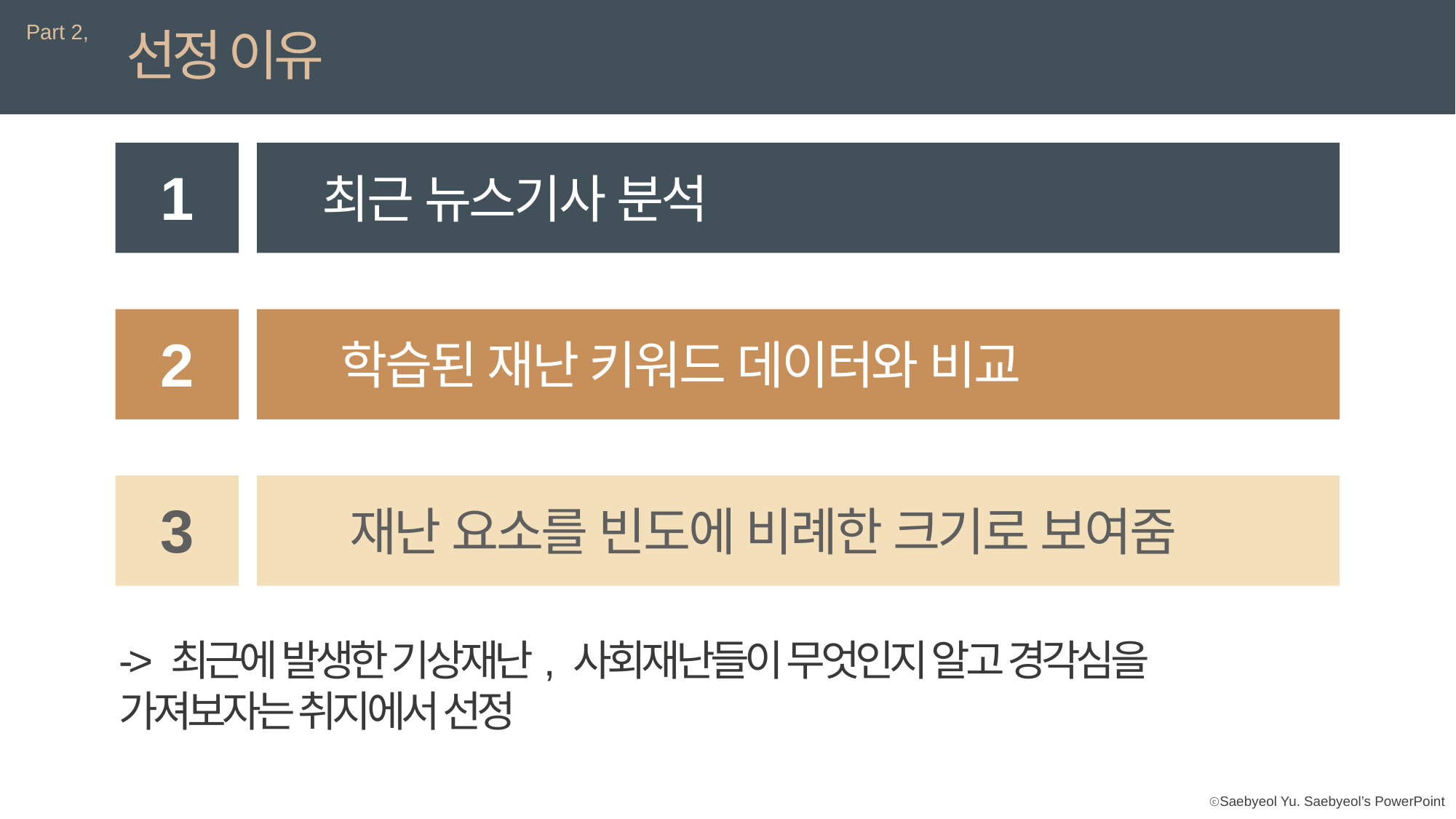

Part 2,
선정 이유

1
최근 뉴스기사 분석

2
학습된 재난 키워드 데이터와 비교

3
재난 요소를 빈도에 비례한 크기로 보여줌
-> 최근에 발생한 기상재난, 사회재난들이 무엇인지 알고 경각심을 가져보자는 취지에서 선정